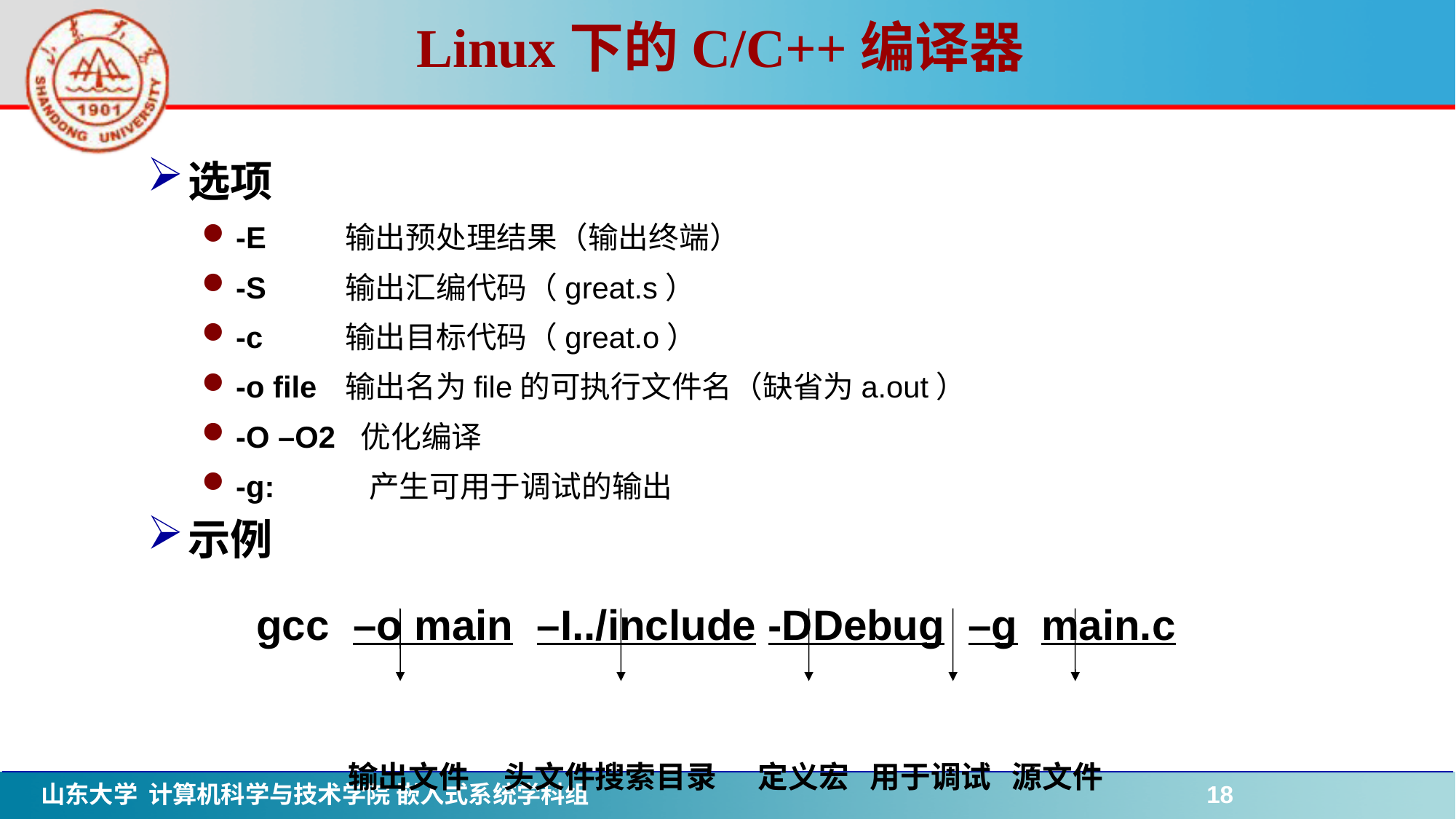

# Linux下的C/C++编译器
选项
-E	输出预处理结果（输出终端）
-S 	输出汇编代码（great.s）
-c	输出目标代码（great.o）
-o file	输出名为file的可执行文件名（缺省为a.out）
-O –O2	 优化编译
-g:	  产生可用于调试的输出
示例
	gcc  –o main  –I../include -DDebug  –g  main.c

                            输出文件     头文件搜索目录      定义宏   用于调试   源文件